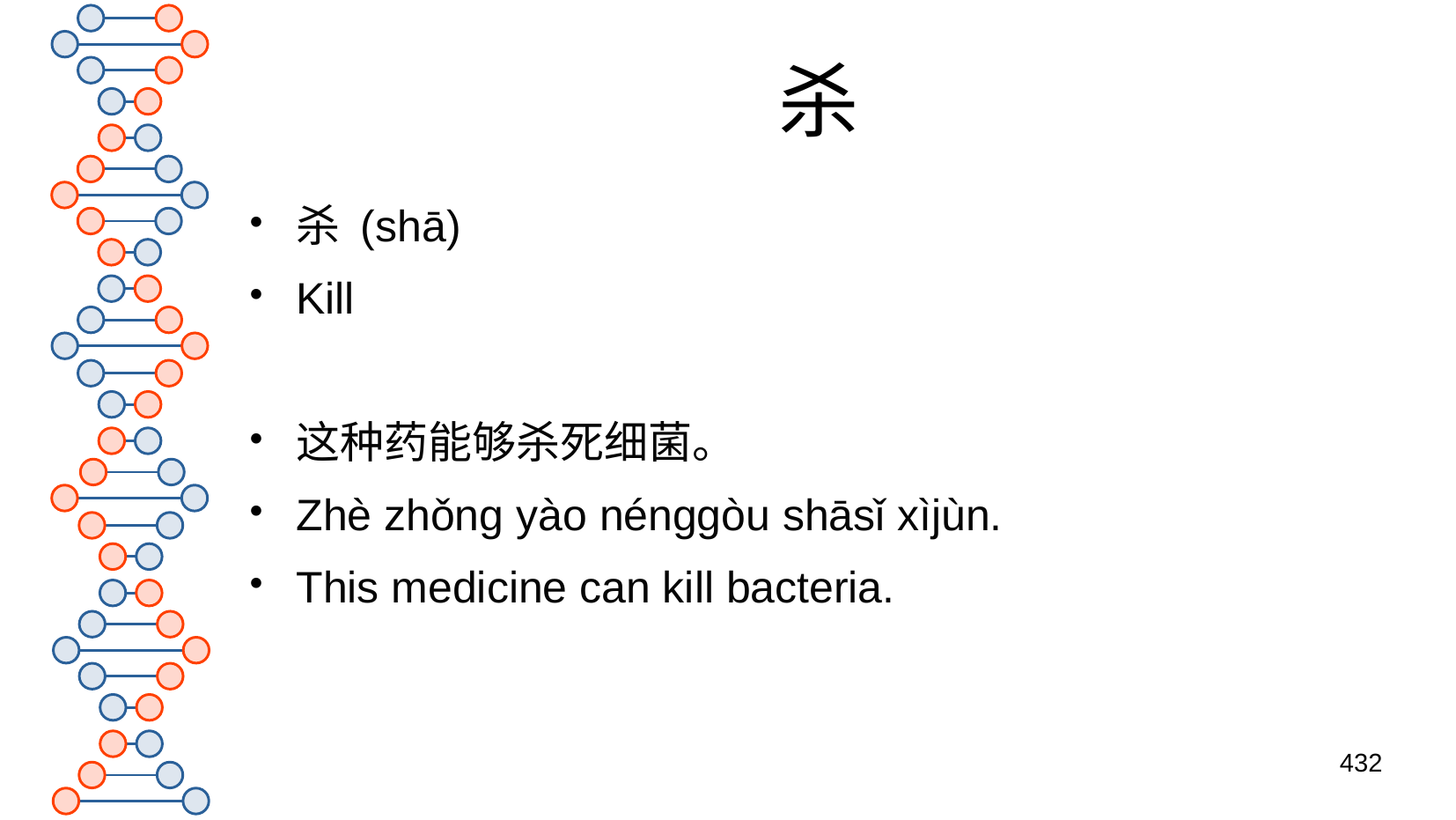

# 杀
杀 (shā)
Kill

这种药能够杀死细菌。
Zhè zhǒng yào nénggòu shāsǐ xìjùn.
This medicine can kill bacteria.

432